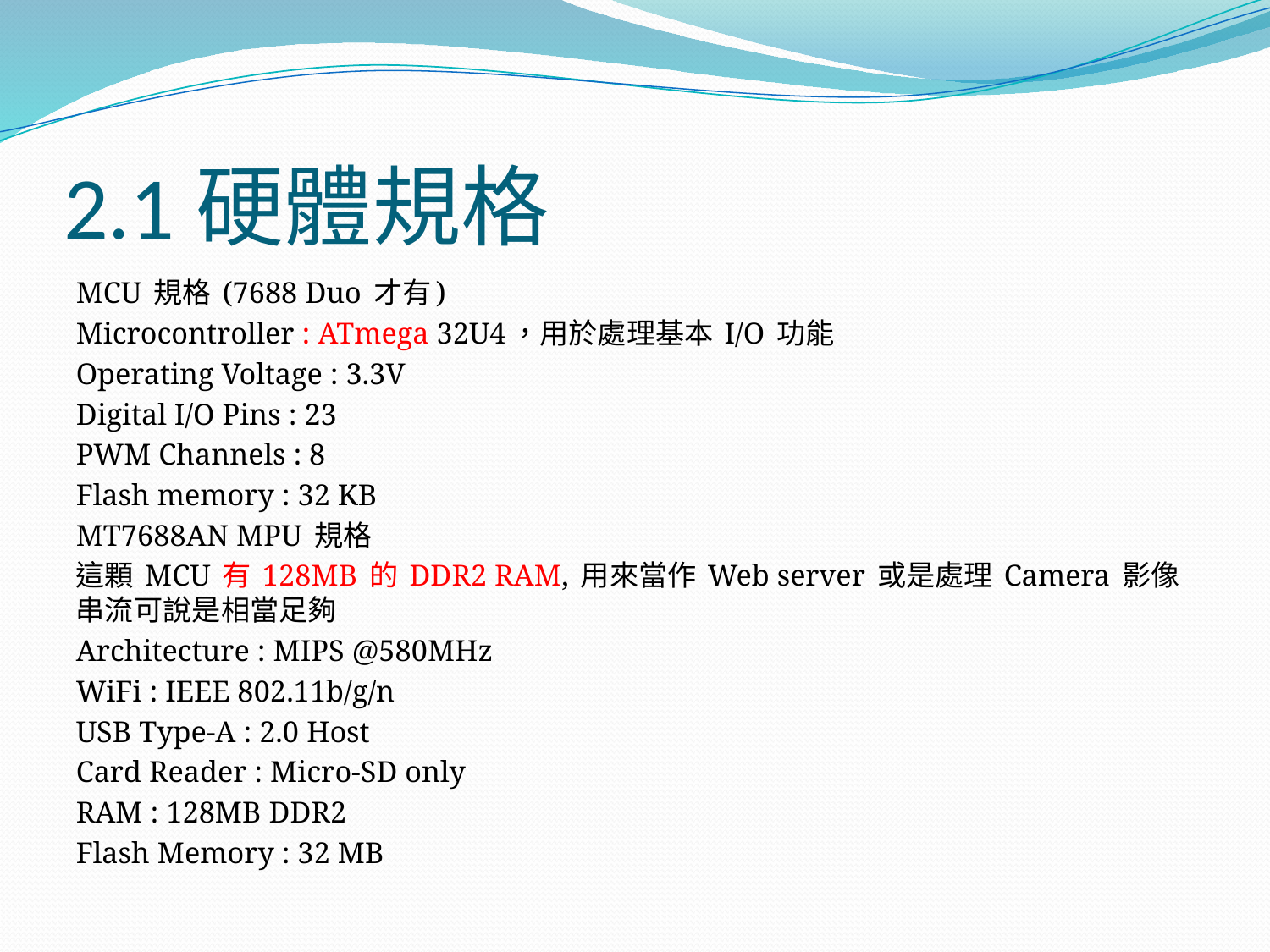

# 2.1硬體規格
MCU 規格 (7688 Duo 才有)
Microcontroller : ATmega 32U4，用於處理基本 I/O 功能
Operating Voltage : 3.3V
Digital I/O Pins : 23
PWM Channels : 8
Flash memory : 32 KB
MT7688AN MPU 規格
這顆 MCU 有 128MB 的 DDR2 RAM, 用來當作 Web server 或是處理 Camera 影像串流可說是相當足夠
Architecture : MIPS @580MHz
WiFi : IEEE 802.11b/g/n
USB Type-A : 2.0 Host
Card Reader : Micro-SD only
RAM : 128MB DDR2
Flash Memory : 32 MB